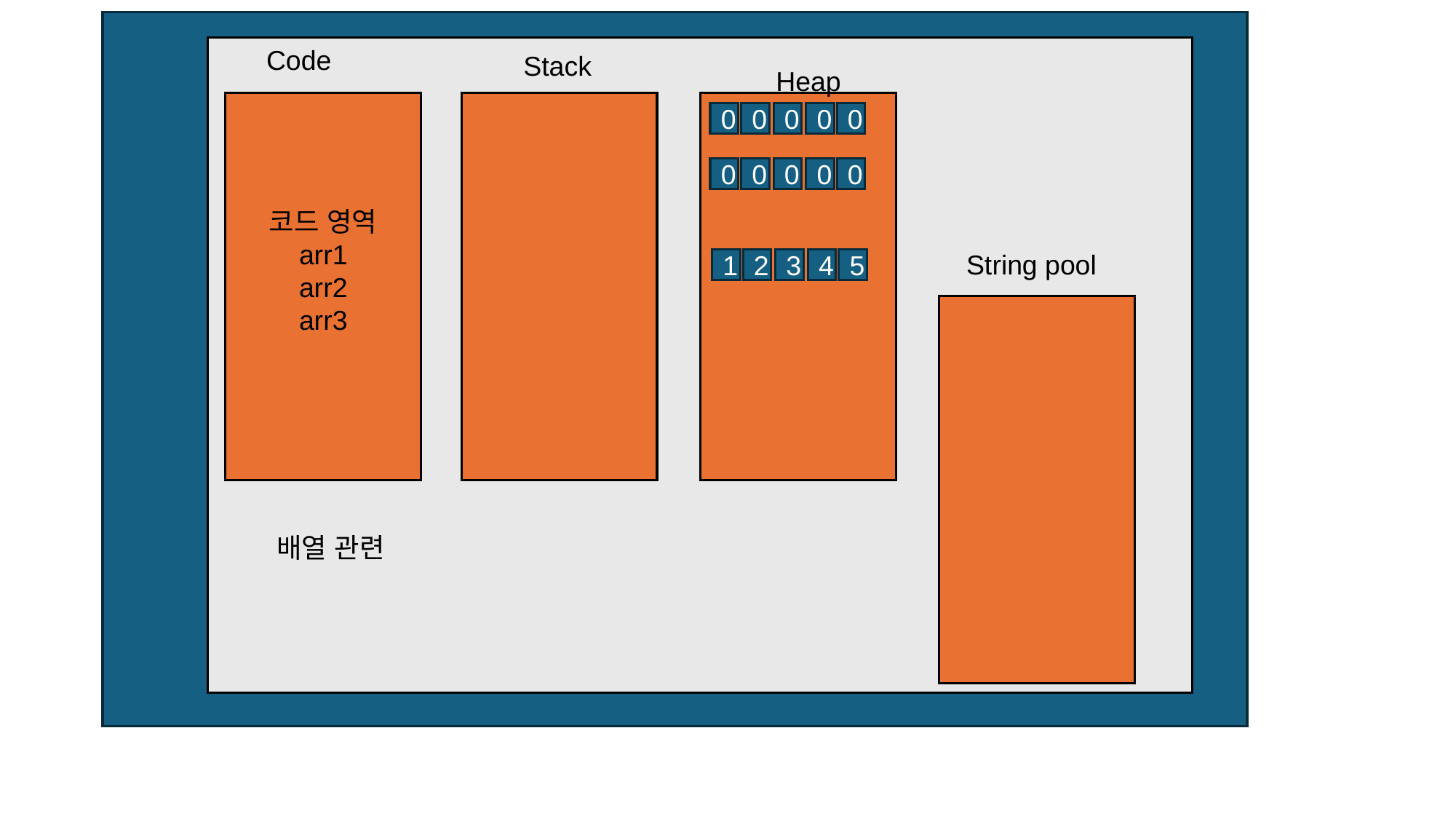

Code
Stack
Heap
코드 영역
arr1
arr2
arr3

0
0
0
0
0
0
0
0
0
0
String pool
3
4
5
2
1

배열 관련